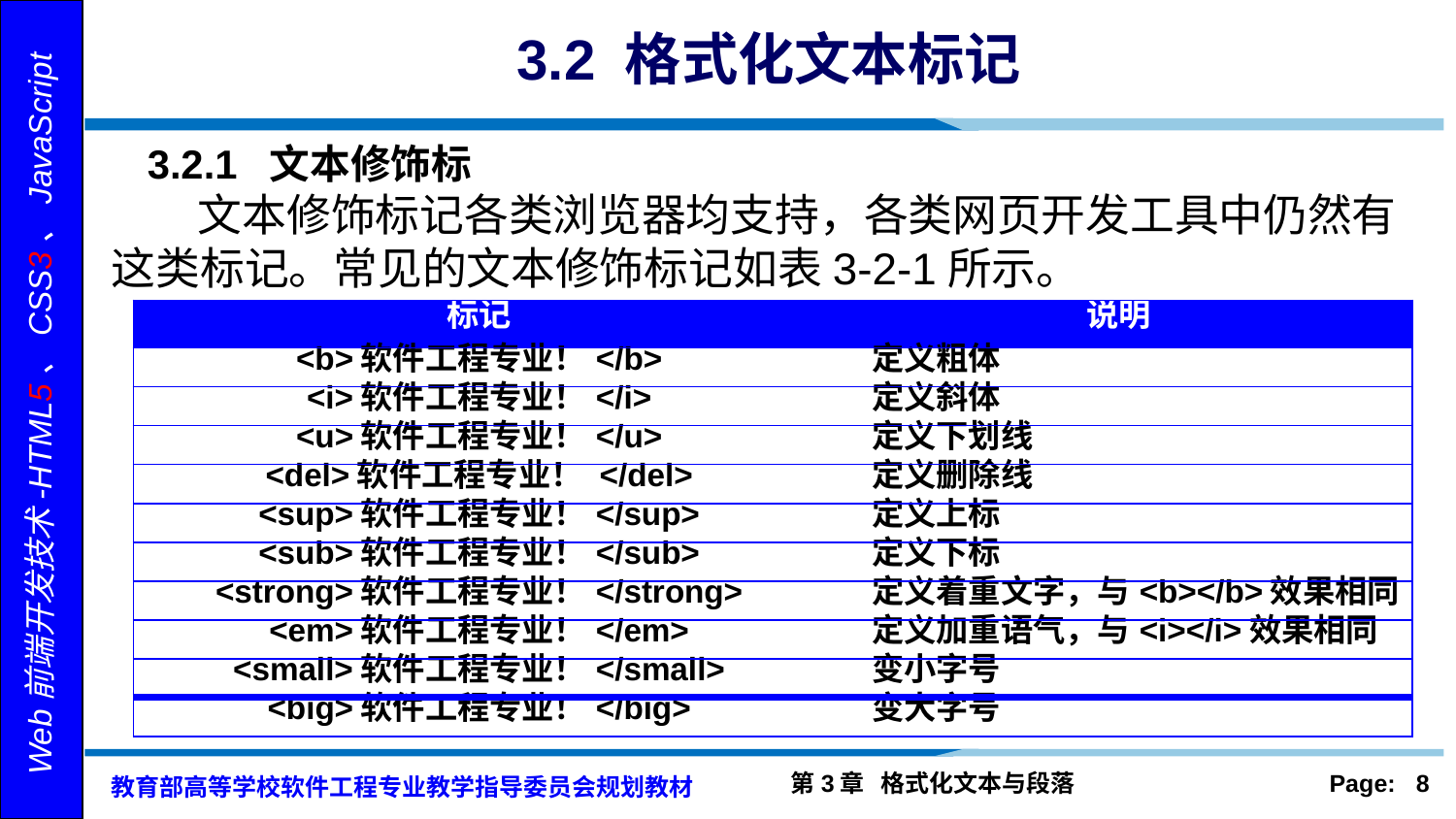

# 3.2 格式化文本标记
3.2.1  文本修饰标
    文本修饰标记各类浏览器均支持，各类网页开发工具中仍然有这类标记。常见的文本修饰标记如表3-2-1所示。

| 标记 | 说明 |
| --- | --- |
| <b>软件工程专业！</b> | 定义粗体 |
| <i>软件工程专业！</i> | 定义斜体 |
| <u>软件工程专业！</u> | 定义下划线 |
| <del>软件工程专业！ </del> | 定义删除线 |
| <sup>软件工程专业！</sup> | 定义上标 |
| <sub>软件工程专业！</sub> | 定义下标 |
| <strong>软件工程专业！</strong> | 定义着重文字，与<b></b>效果相同 |
| <em>软件工程专业！</em> | 定义加重语气，与<i></i>效果相同 |
| <small>软件工程专业！</small> | 变小字号 |
| <big>软件工程专业！</big> | 变大字号 |